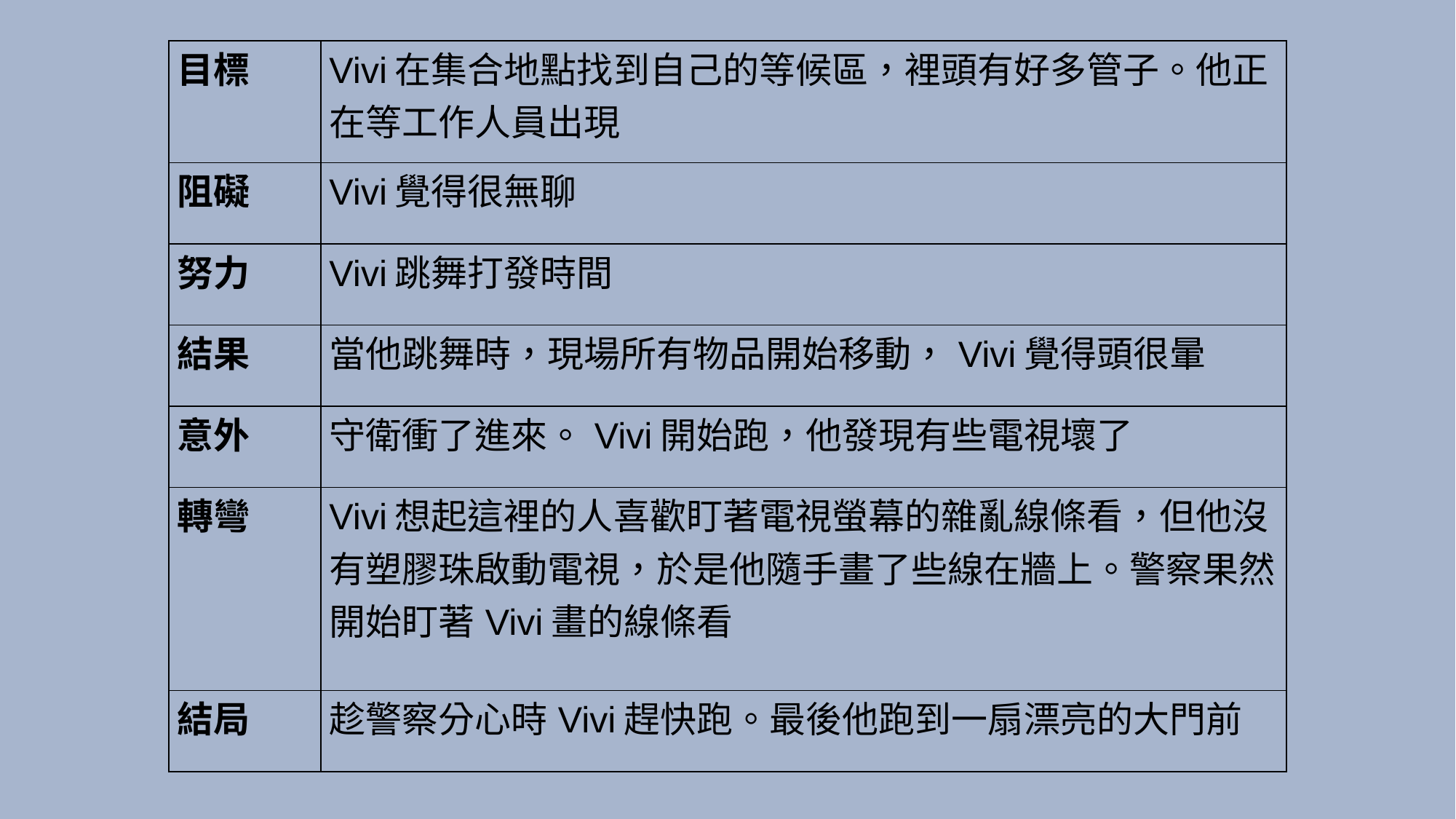

| 目標 | Vivi在集合地點找到自己的等候區，裡頭有好多管子。他正在等工作人員出現 |
| --- | --- |
| 阻礙 | Vivi覺得很無聊 |
| 努力 | Vivi跳舞打發時間 |
| 結果 | 當他跳舞時，現場所有物品開始移動，Vivi覺得頭很暈 |
| 意外 | 守衛衝了進來。Vivi開始跑，他發現有些電視壞了 |
| 轉彎 | Vivi想起這裡的人喜歡盯著電視螢幕的雜亂線條看，但他沒有塑膠珠啟動電視，於是他隨手畫了些線在牆上。警察果然開始盯著Vivi畫的線條看 |
| 結局 | 趁警察分心時Vivi趕快跑。最後他跑到一扇漂亮的大門前 |